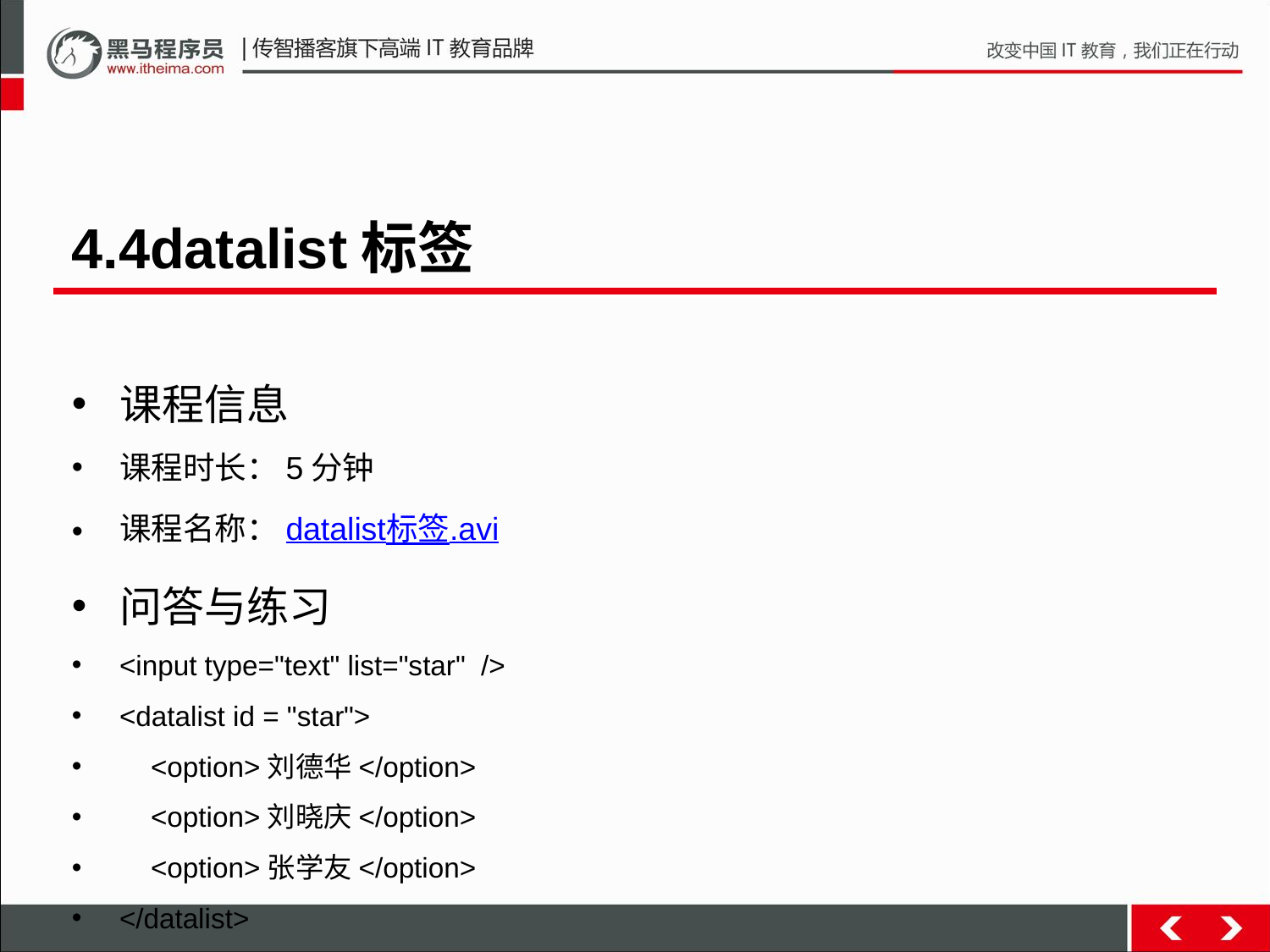

4.4datalist标签
课程信息
课程时长：5分钟
课程名称：datalist标签.avi
问答与练习
<input type="text" list="star"  />
<datalist id = "star">
    <option>刘德华</option>
    <option>刘晓庆</option>
    <option>张学友</option>
</datalist>